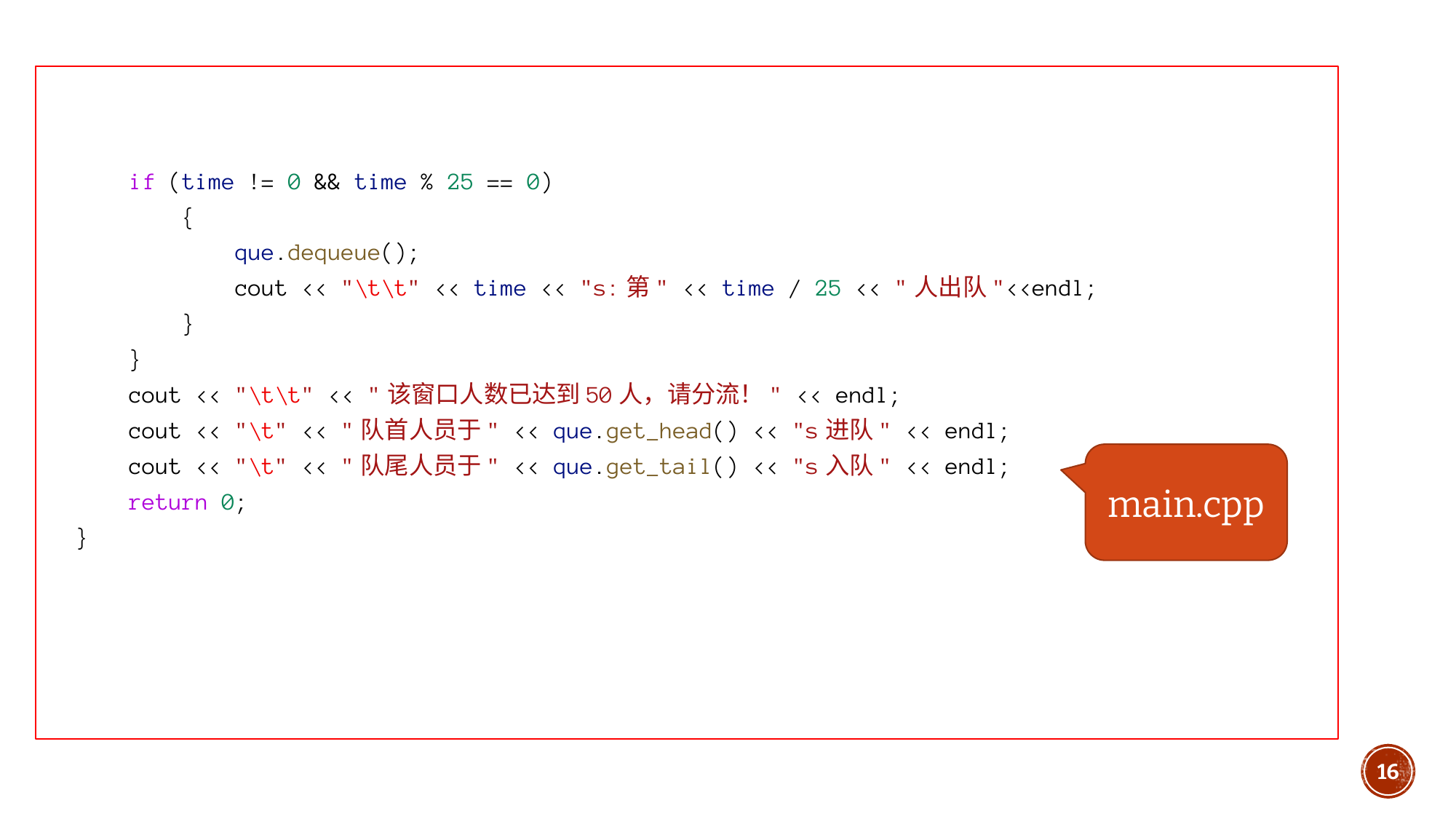

if (time != 0 && time % 25 == 0)
        {
            que.dequeue();
            cout << "\t\t" << time << "s:第" << time / 25 << "人出队"<<endl;
        }
    }
    cout << "\t\t" << "该窗口人数已达到50人，请分流！" << endl;
    cout << "\t" << "队首人员于" << que.get_head() << "s进队" << endl;
    cout << "\t" << "队尾人员于" << que.get_tail() << "s入队" << endl;
    return 0;
}
main.cpp
16